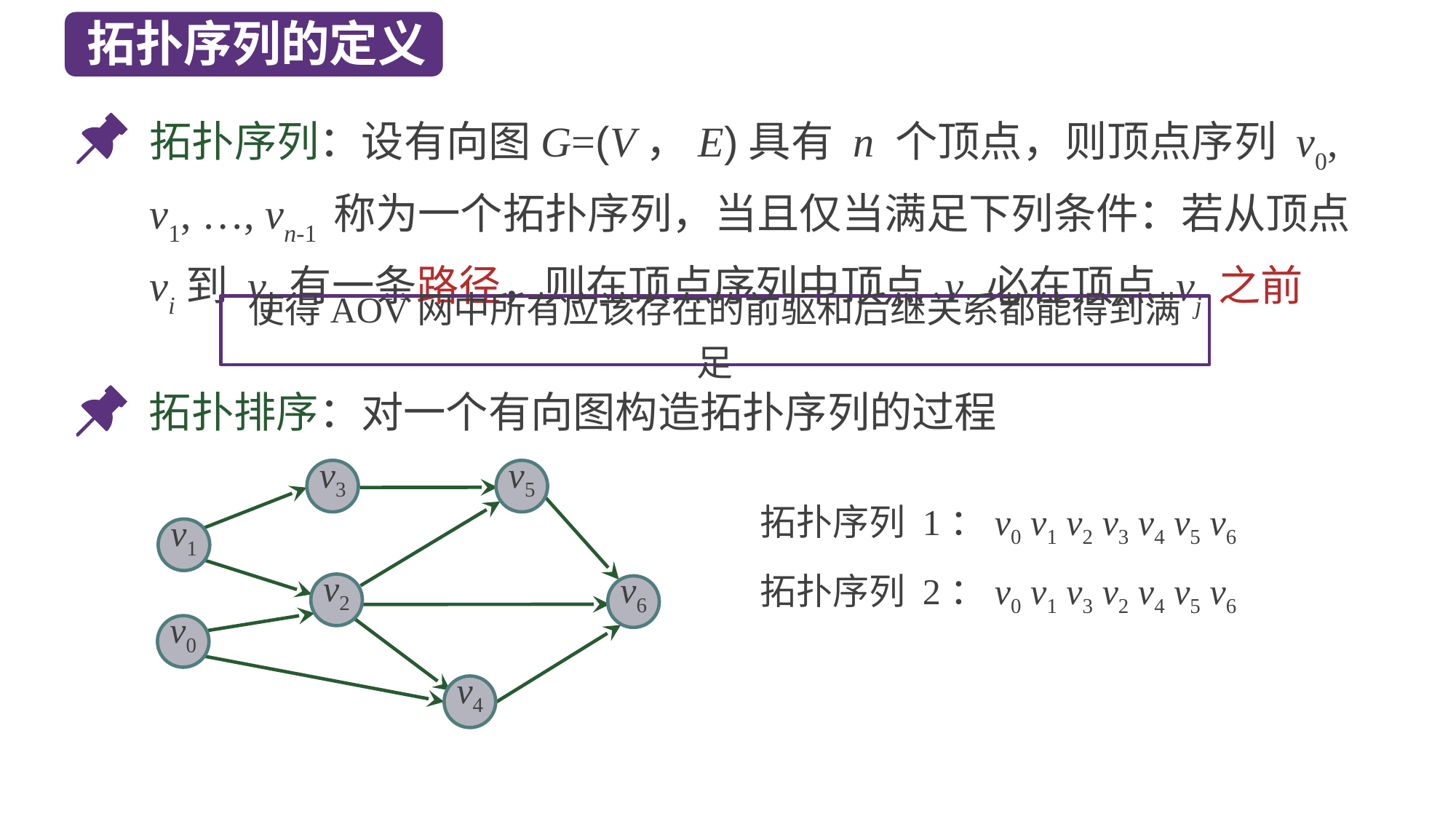

拓扑序列的定义

拓扑序列：设有向图G=(V，E)具有 n 个顶点，则顶点序列 v0, v1, …, vn-1 称为一个拓扑序列，当且仅当满足下列条件：若从顶点 vi到 vj 有一条路径，则在顶点序列中顶点 vi 必在顶点 vj 之前

使得AOV网中所有应该存在的前驱和后继关系都能得到满足
拓扑排序：对一个有向图构造拓扑序列的过程

v3
v5

v1

v2
v6

v0

v4
拓扑序列 1：v0 v1 v2 v3 v4 v5 v6
拓扑序列 2：v0 v1 v3 v2 v4 v5 v6